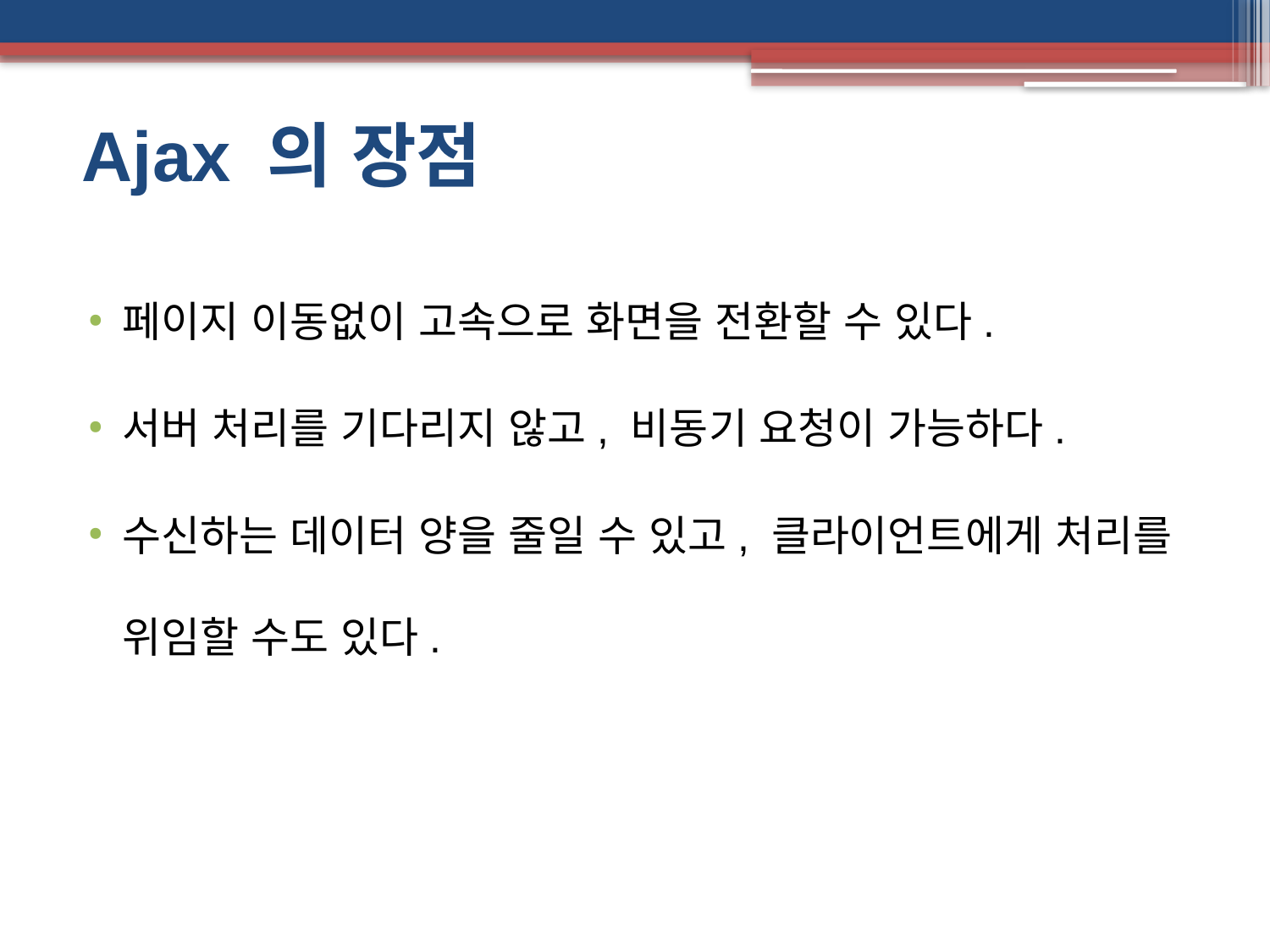

# Ajax 의 장점
페이지 이동없이 고속으로 화면을 전환할 수 있다.
서버 처리를 기다리지 않고, 비동기 요청이 가능하다.
수신하는 데이터 양을 줄일 수 있고, 클라이언트에게 처리를 위임할 수도 있다.